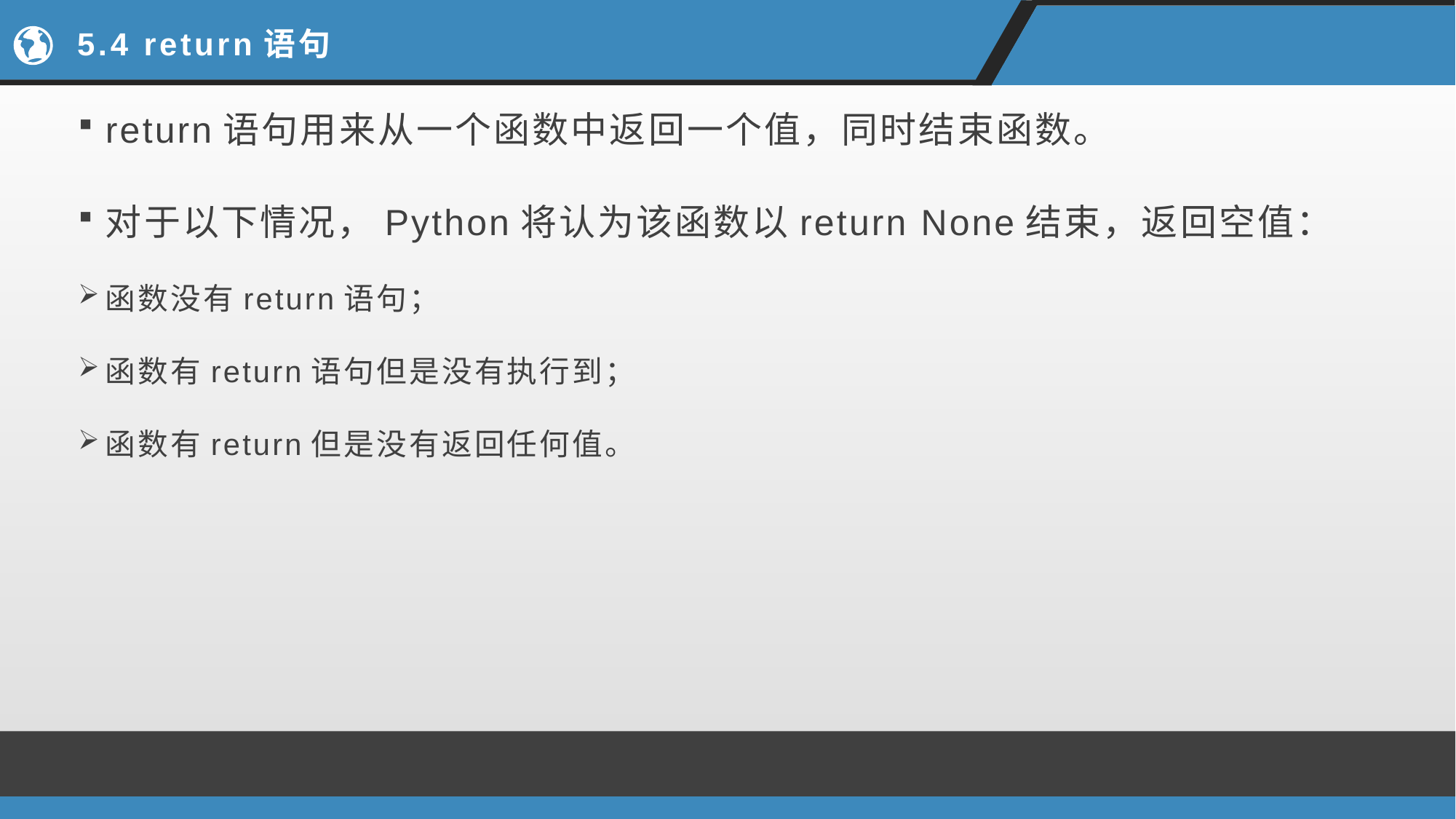

# 5.4 return语句

return语句用来从一个函数中返回一个值，同时结束函数。
对于以下情况，Python将认为该函数以return None结束，返回空值：
函数没有return语句；
函数有return语句但是没有执行到；
函数有return但是没有返回任何值。